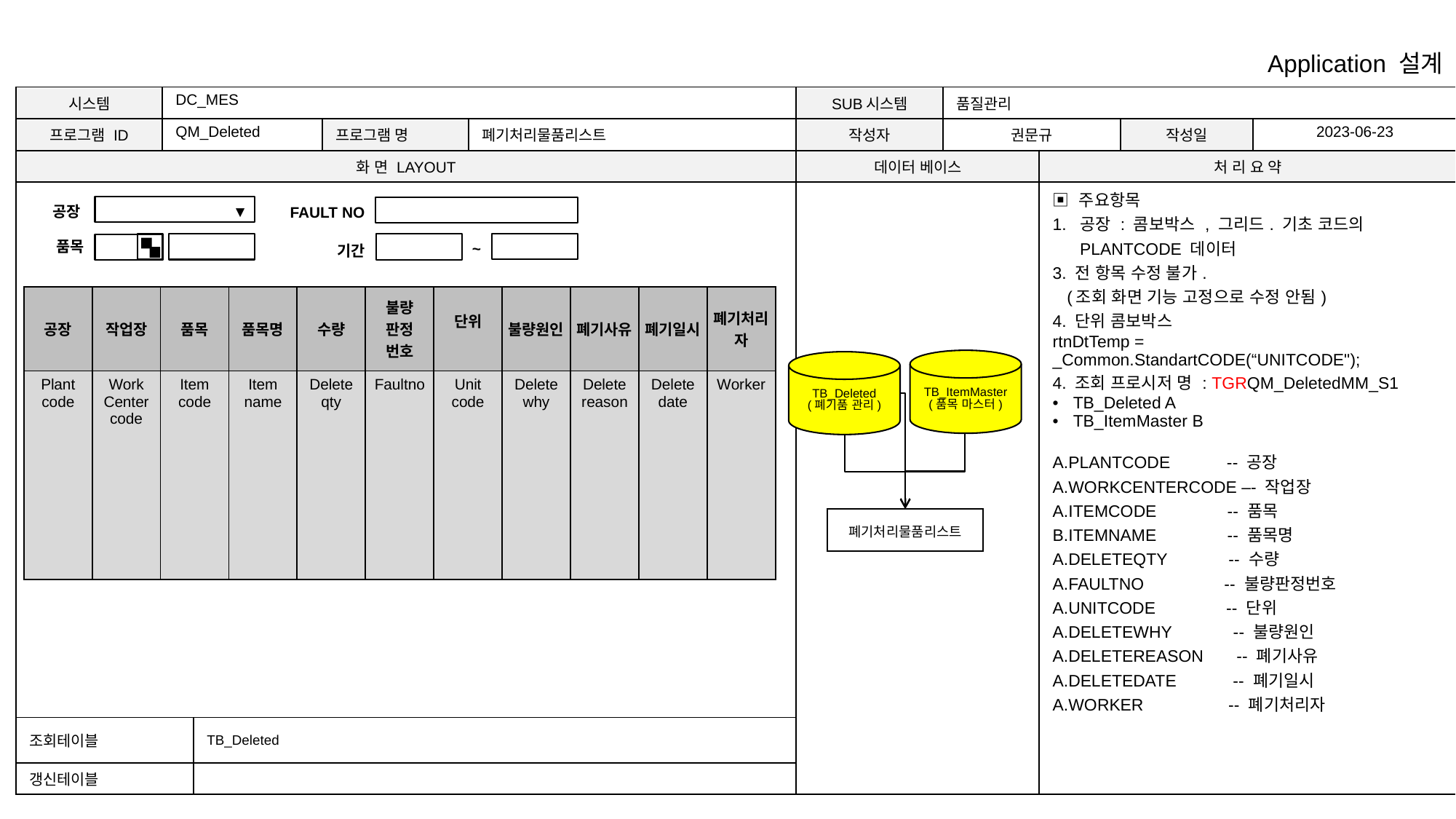

Application 설계
| 시스템 | DC\_MES |  |  |  | SUB시스템 | 품질관리 |  |  |  |
| --- | --- | --- | --- | --- | --- | --- | --- | --- | --- |
| 프로그램 ID | QM\_Deleted |  | 프로그램 명 | 폐기처리물품리스트 | 작성자 | 권문규 |  | 작성일 | 2023-06-23 |
| 화 면 LAYOUT |  |  |  |  | 데이터 베이스 |  | 처 리 요 약 |  |  |
|  |  |  |  |  |  |  | ▣ 주요항목 공장 : 콤보박스 , 그리드. 기초 코드의 PLANTCODE 데이터 3. 전 항목 수정 불가. (조회 화면 기능 고정으로 수정 안됨) 4. 단위 콤보박스 rtnDtTemp = \_Common.StandartCODE(“UNITCODE"); 4. 조회 프로시저 명 : TGRQM\_DeletedMM\_S1 TB\_Deleted A TB\_ItemMaster B A.PLANTCODE -- 공장 A.WORKCENTERCODE –- 작업장 A.ITEMCODE -- 품목 B.ITEMNAME -- 품목명 A.DELETEQTY -- 수량 A.FAULTNO -- 불량판정번호 A.UNITCODE -- 단위 A.DELETEWHY -- 불량원인 A.DELETEREASON -- 폐기사유 A.DELETEDATE -- 폐기일시 A.WORKER -- 폐기처리자 |  |  |
| 조회테이블 |  | TB\_Deleted |  |  |  |  |  |  |  |
| 갱신테이블 |  |  |  |  |  |  |  |  |  |
▼

공장
FAULT NO

품목

~
기간

| 공장 | 작업장 | 품목 | 품목명 | 수량 | 불량 판정 번호 | 단위 | 불량원인 | 폐기사유 | 폐기일시 | 폐기처리자 |
| --- | --- | --- | --- | --- | --- | --- | --- | --- | --- | --- |
| Plant code | Work Center code | Item code | Item name | Delete qty | Faultno | Unit code | Delete why | Delete reason | Delete date | Worker |
TB_ItemMaster
(품목 마스터)
TB_Deleted
(폐기품 관리)
폐기처리물품리스트